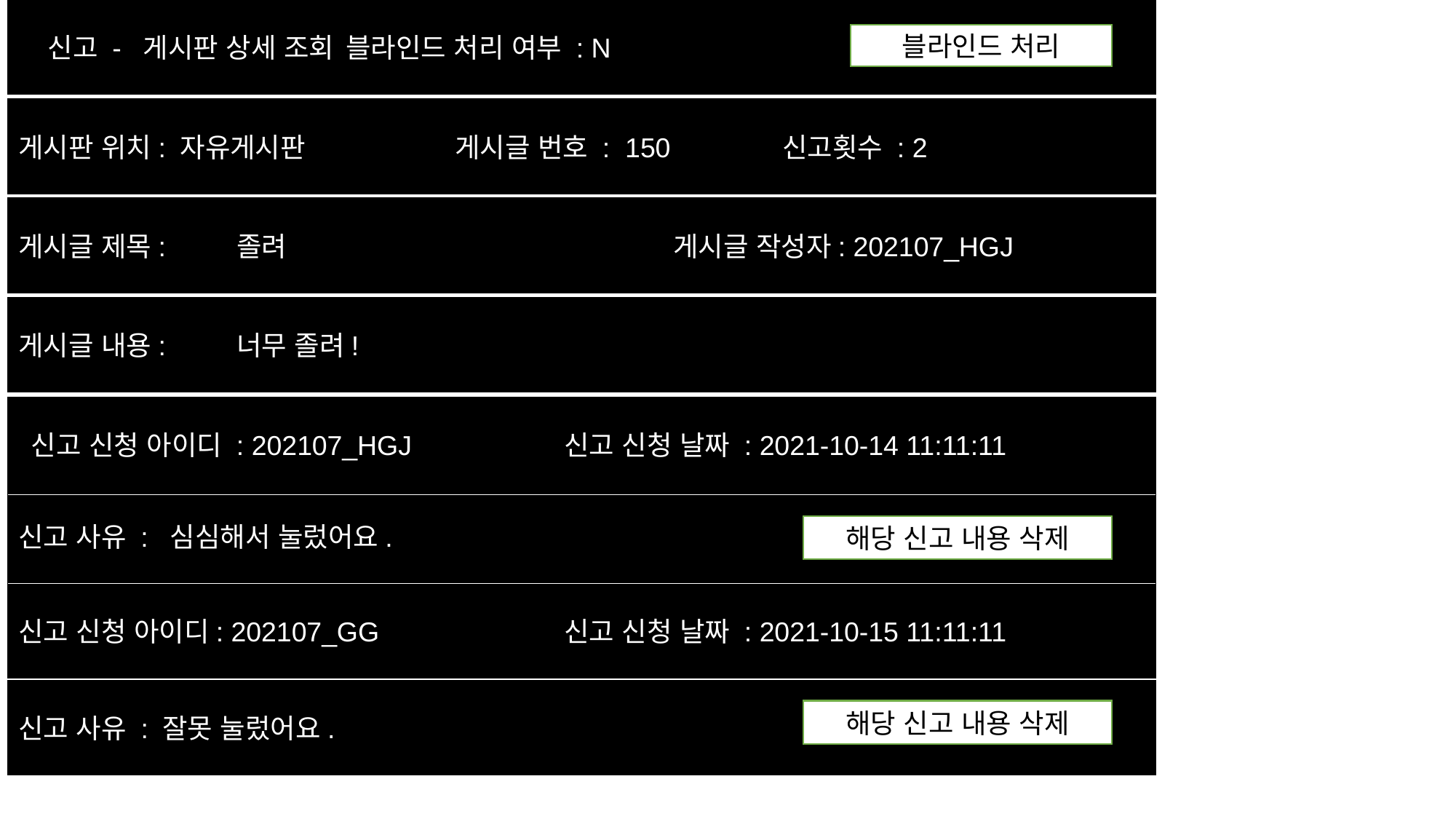

신고 -  게시판 상세 조회	블라인드 처리 여부 : N
등록
블라인드 처리
게시판 위치: 자유게시판		게시글 번호 :  150		신고횟수 : 2
게시글 제목:	졸려				게시글 작성자: 202107_HGJ
게시글 내용: 	너무 졸려!
 신고 신청 아이디 : 202107_HGJ		신고 신청 날짜 : 2021-10-14 11:11:11
신고 사유 :  심심해서 눌렀어요.
해당 신고 내용 삭제
신고 신청 아이디: 202107_GG		신고 신청 날짜 : 2021-10-15 11:11:11
신고 사유 : 잘못 눌렀어요.
해당 신고 내용 삭제